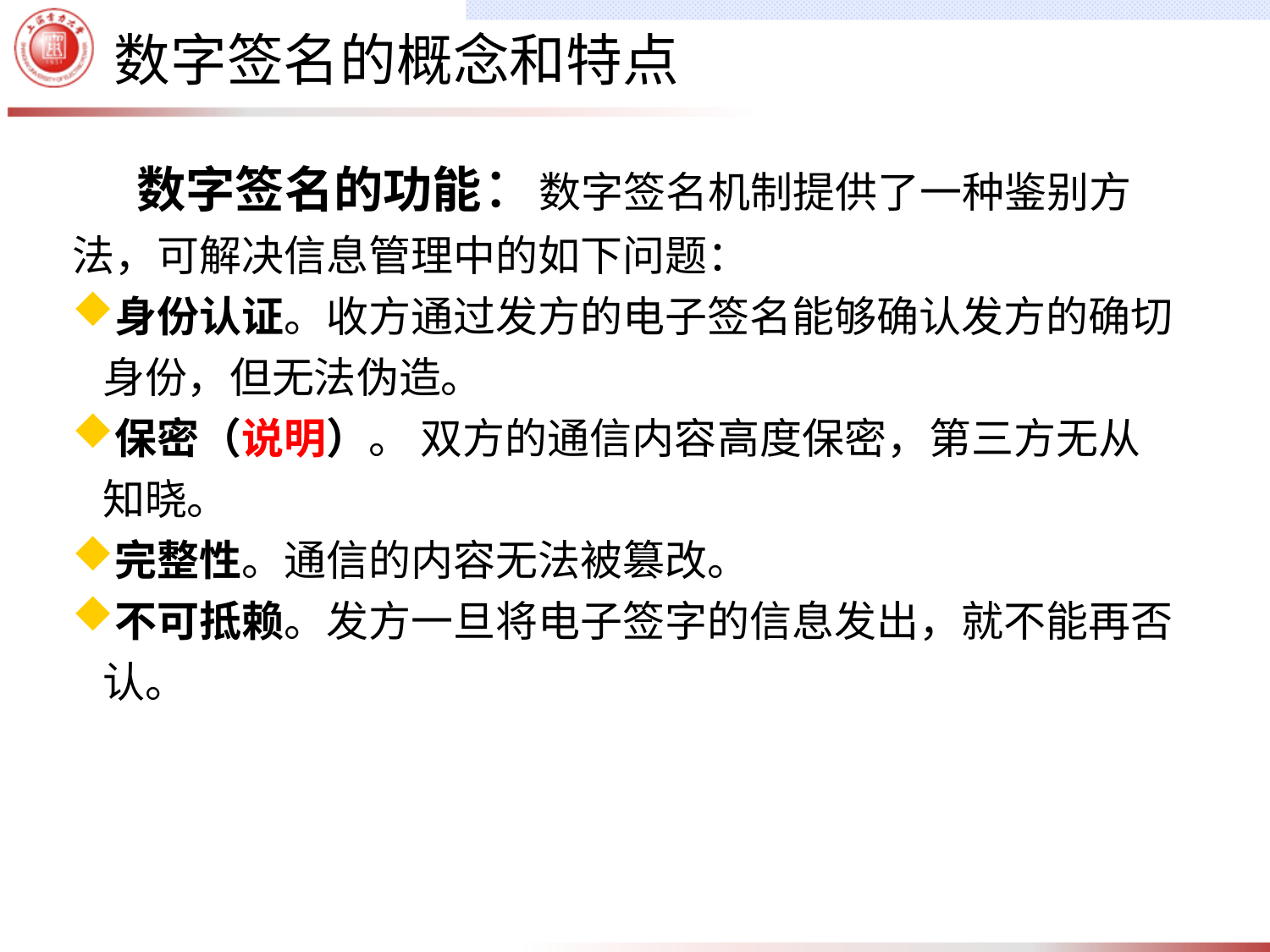

数字签名的概念和特点

    数字签名的功能：数字签名机制提供了一种鉴别方法，可解决信息管理中的如下问题：
身份认证。收方通过发方的电子签名能够确认发方的确切身份，但无法伪造。
保密（说明）。 双方的通信内容高度保密，第三方无从知晓。
完整性。通信的内容无法被篡改。
不可抵赖。发方一旦将电子签字的信息发出，就不能再否认。